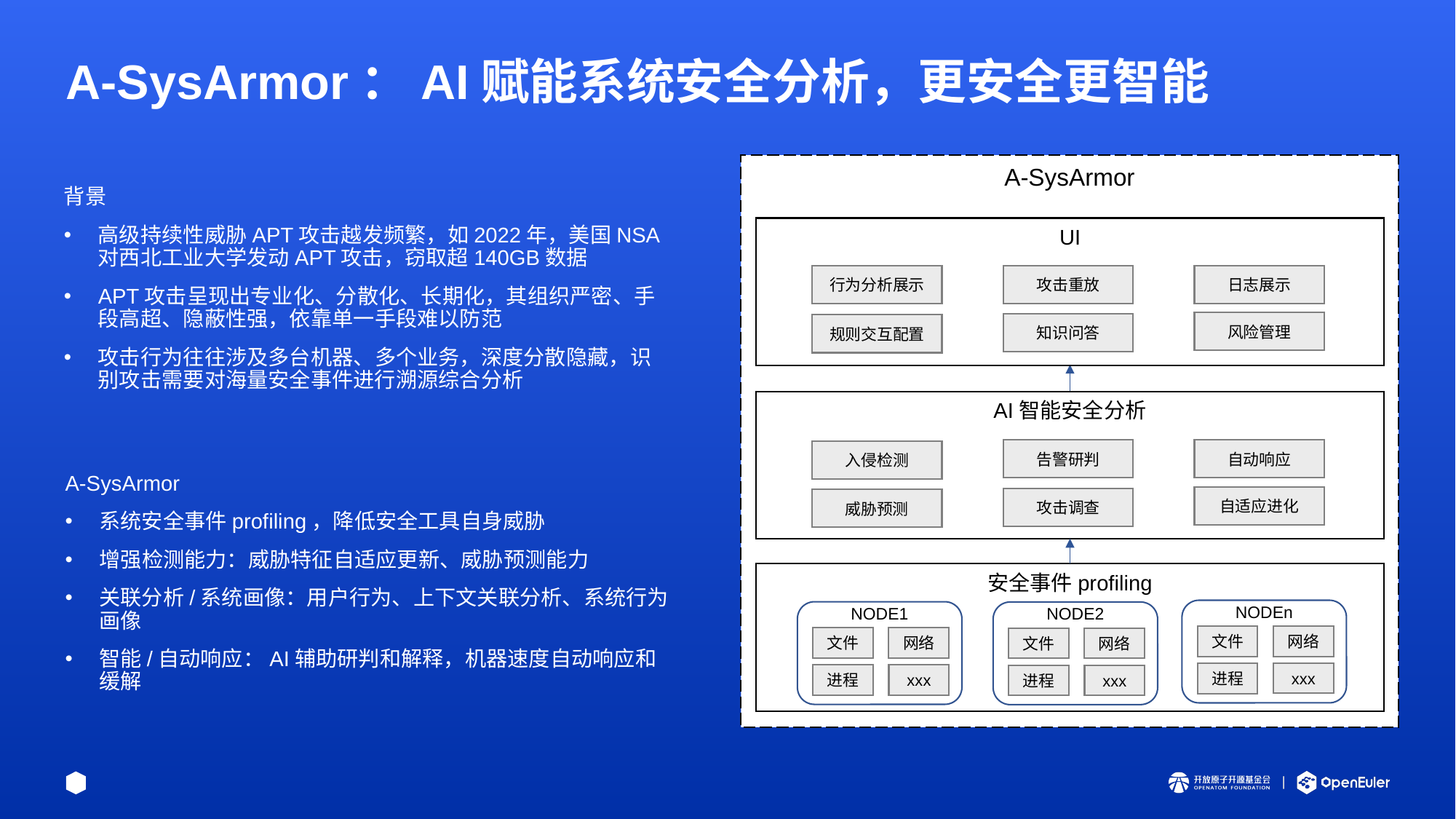

# A-SysArmor：AI赋能系统安全分析，更安全更智能

A-SysArmor
背景
高级持续性威胁APT攻击越发频繁，如2022年，美国NSA对西北工业大学发动APT攻击，窃取超140GB数据
APT攻击呈现出专业化、分散化、长期化，其组织严密、手段高超、隐蔽性强，依靠单一手段难以防范
攻击行为往往涉及多台机器、多个业务，深度分散隐藏，识别攻击需要对海量安全事件进行溯源综合分析
UI
行为分析展示
攻击重放
日志展示
风险管理
知识问答
规则交互配置
AI智能安全分析
告警研判
自动响应
入侵检测
A-SysArmor
系统安全事件profiling，降低安全工具自身威胁
增强检测能力：威胁特征自适应更新、威胁预测能力
关联分析/系统画像：用户行为、上下文关联分析、系统行为画像
智能/自动响应：AI辅助研判和解释，机器速度自动响应和缓解
自适应进化
攻击调查
威胁预测
安全事件profiling
NODEn

文件
网络
xxx
进程
NODE1

文件
网络
xxx
进程
NODE2

文件
网络
xxx
进程
7